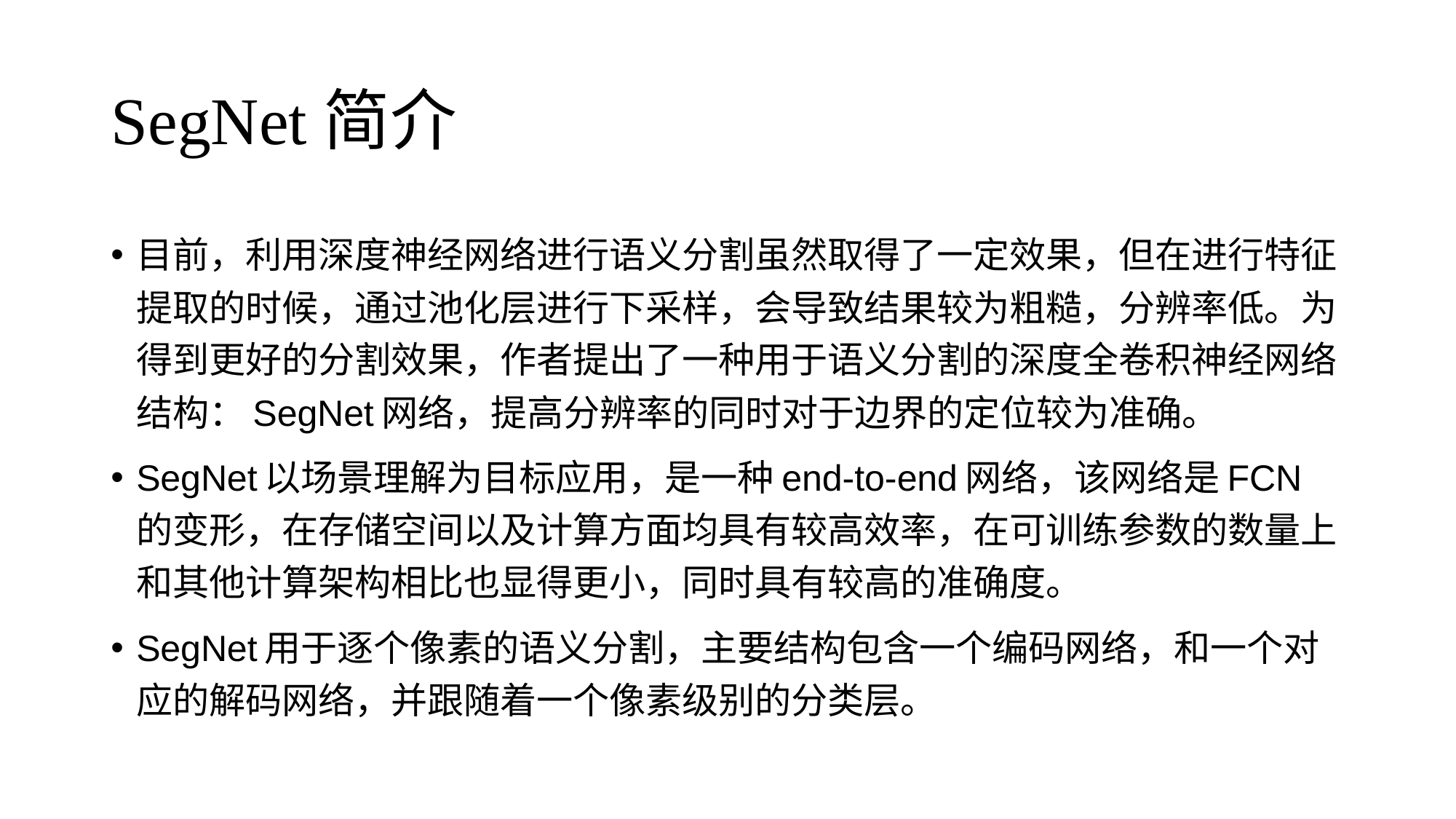

# SegNet简介
目前，利用深度神经网络进行语义分割虽然取得了一定效果，但在进行特征提取的时候，通过池化层进行下采样，会导致结果较为粗糙，分辨率低。为得到更好的分割效果，作者提出了一种用于语义分割的深度全卷积神经网络结构：SegNet网络，提高分辨率的同时对于边界的定位较为准确。
SegNet以场景理解为目标应用，是一种end-to-end网络，该网络是FCN的变形，在存储空间以及计算方面均具有较高效率，在可训练参数的数量上和其他计算架构相比也显得更小，同时具有较高的准确度。
SegNet用于逐个像素的语义分割，主要结构包含一个编码网络，和一个对应的解码网络，并跟随着一个像素级别的分类层。